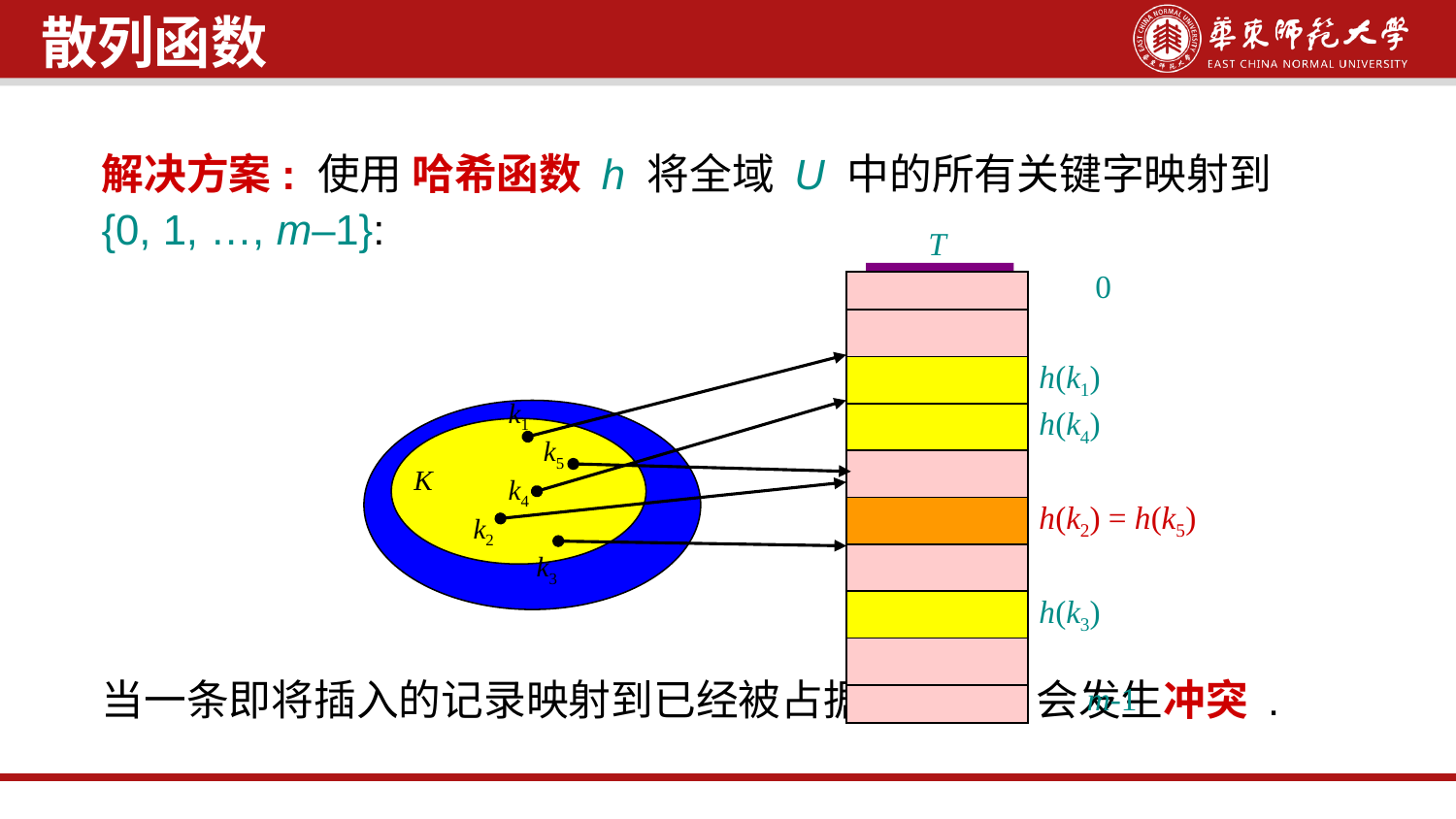

散列函数
解决方案: 使用 哈希函数 h 将全域 U 中的所有关键字映射到
{0, 1, …, m–1}:

当一条即将插入的记录映射到已经被占据的槽时，会发生冲突 .
| T |  |
| --- | --- |
|  | 0 |
|  |  |
|  | h(k1) |
|  | h(k4) |
|  |  |
|  | h(k2) = h(k5) |
|  |  |
|  | h(k3) |
|  |  |
|  | m-1 |

k1
          k5
k4
k2
        k3
K